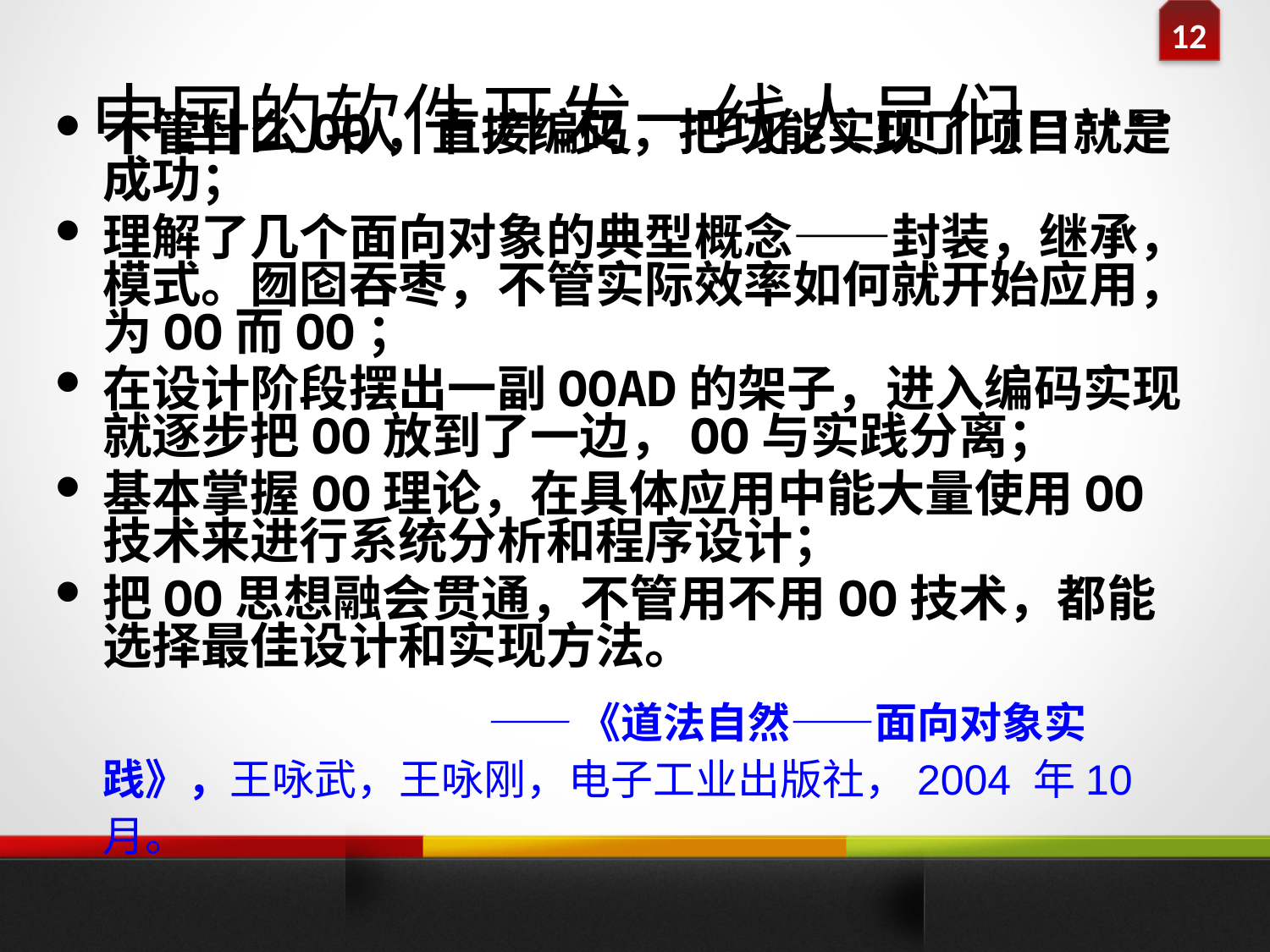

# 中国的软件开发一线人员们……
不管什么OO，直接编码，把功能实现了项目就是成功；
理解了几个面向对象的典型概念——封装，继承，模式。囫囵吞枣，不管实际效率如何就开始应用，为OO而OO；
在设计阶段摆出一副OOAD的架子，进入编码实现就逐步把OO放到了一边，OO与实践分离；
基本掌握OO理论，在具体应用中能大量使用OO技术来进行系统分析和程序设计；
把OO思想融会贯通，不管用不用OO技术，都能选择最佳设计和实现方法。
				——《道法自然——面向对象实践》，王咏武，王咏刚，电子工业出版社，2004 年10月。